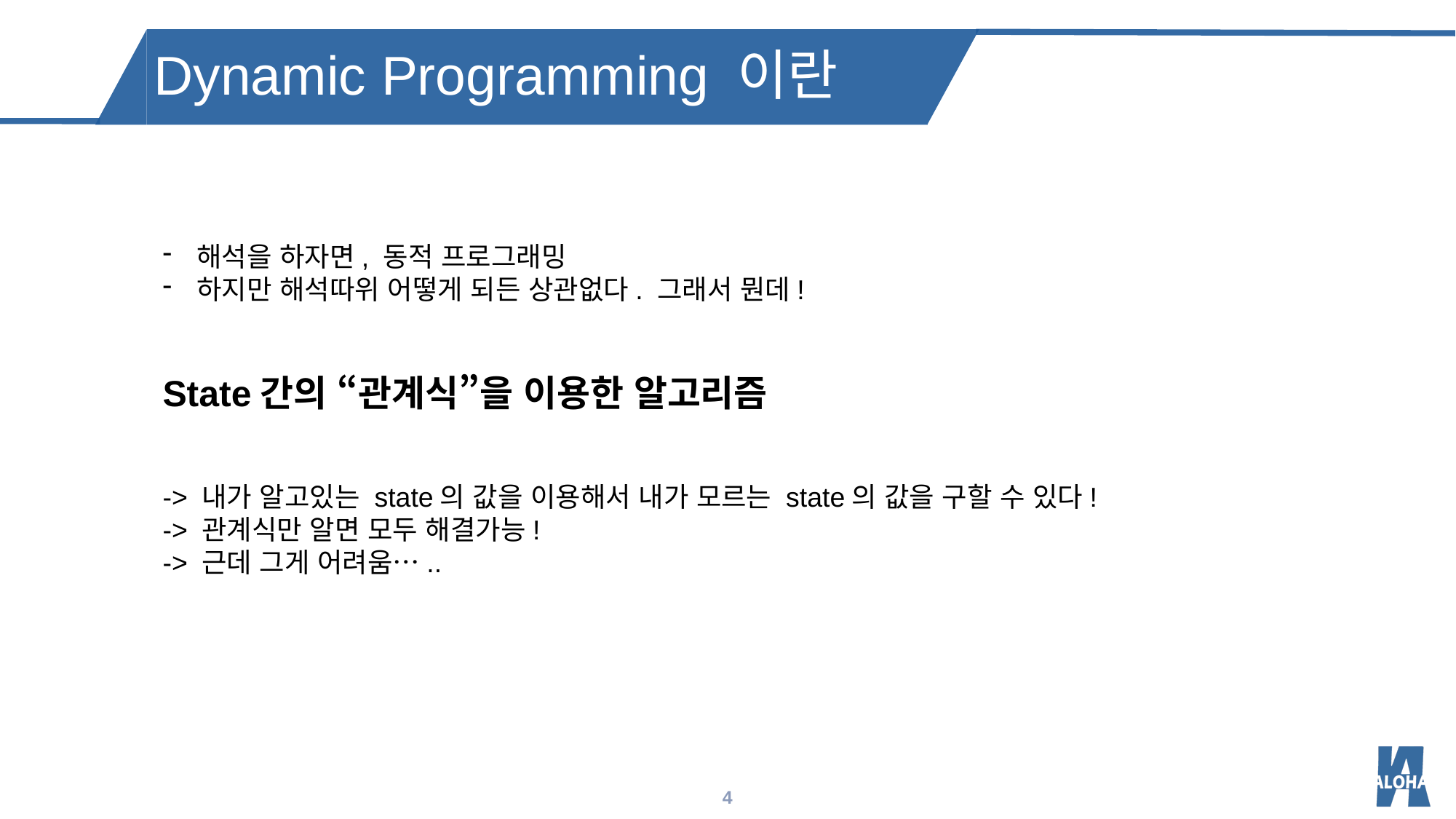

Dynamic Programming 이란
해석을 하자면, 동적 프로그래밍
하지만 해석따위 어떻게 되든 상관없다. 그래서 뭔데!

State간의 “관계식”을 이용한 알고리즘

-> 내가 알고있는 state의 값을 이용해서 내가 모르는 state의 값을 구할 수 있다!
-> 관계식만 알면 모두 해결가능!
-> 근데 그게 어려움…..
4